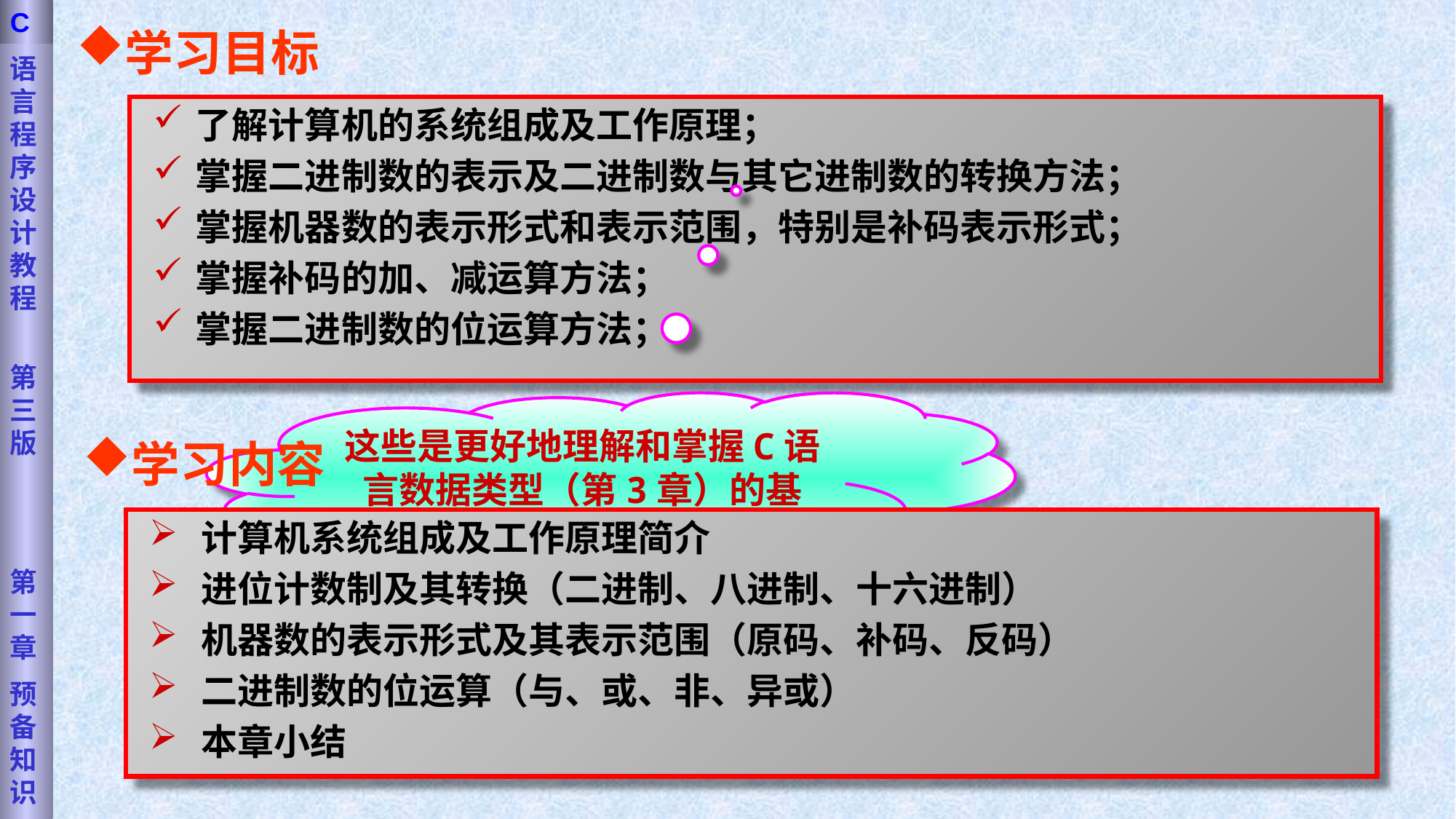

语言程序设计教程
第三版

第一章
预备知识
C
学习目标
了解计算机的系统组成及工作原理；
掌握二进制数的表示及二进制数与其它进制数的转换方法；
掌握机器数的表示形式和表示范围，特别是补码表示形式；
掌握补码的加、减运算方法；
掌握二进制数的位运算方法；
这些是更好地理解和掌握C语言数据类型（第3章）的基础。
学习内容
计算机系统组成及工作原理简介
进位计数制及其转换（二进制、八进制、十六进制）
机器数的表示形式及其表示范围（原码、补码、反码）
二进制数的位运算（与、或、非、异或）
本章小结